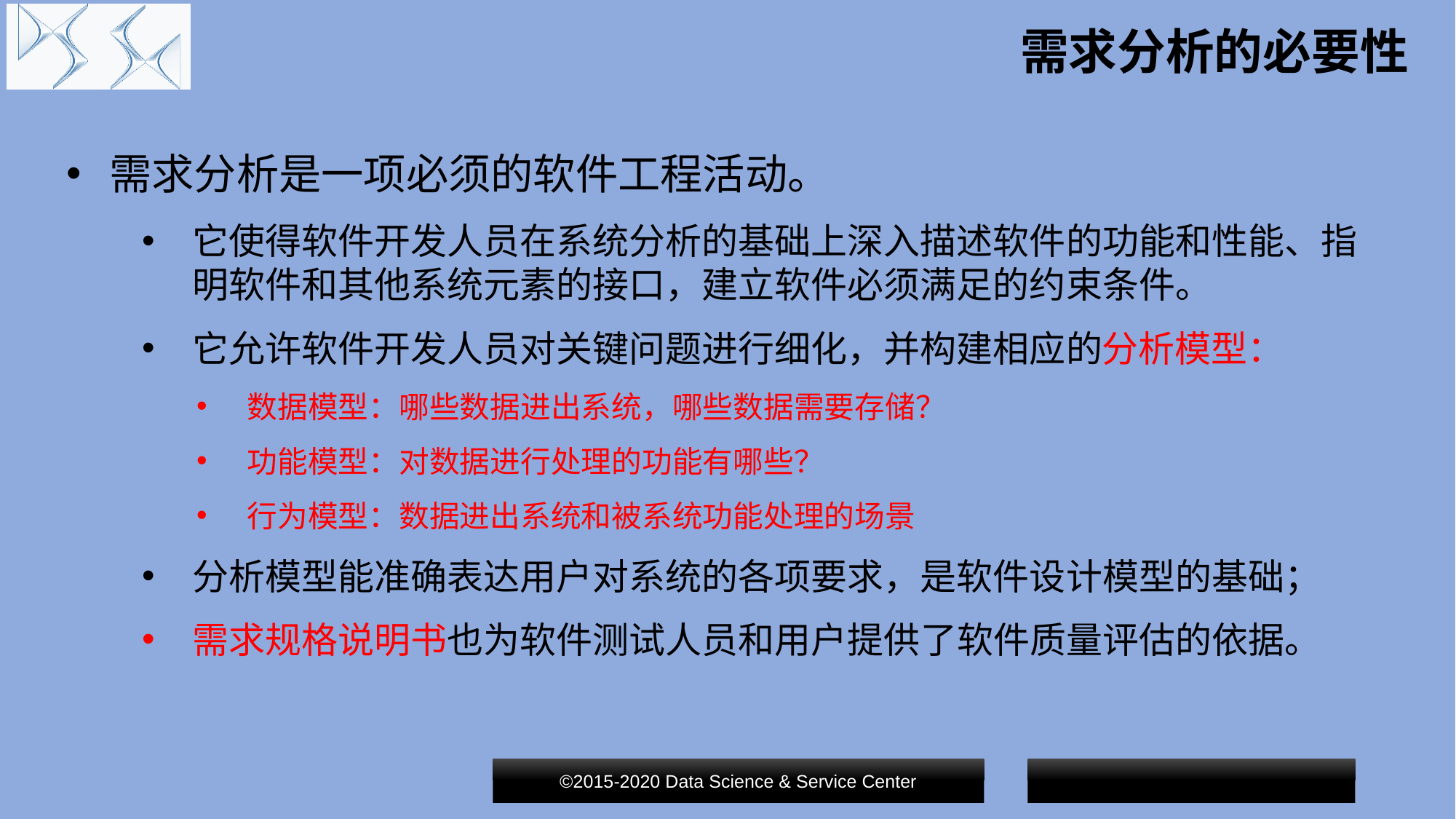

# 需求分析的必要性
需求分析是一项必须的软件工程活动。
它使得软件开发人员在系统分析的基础上深入描述软件的功能和性能、指明软件和其他系统元素的接口，建立软件必须满足的约束条件。
它允许软件开发人员对关键问题进行细化，并构建相应的分析模型：
数据模型：哪些数据进出系统，哪些数据需要存储？
功能模型：对数据进行处理的功能有哪些？
行为模型：数据进出系统和被系统功能处理的场景
分析模型能准确表达用户对系统的各项要求，是软件设计模型的基础；
需求规格说明书也为软件测试人员和用户提供了软件质量评估的依据。

©2015-2020 Data Science & Service Center
5